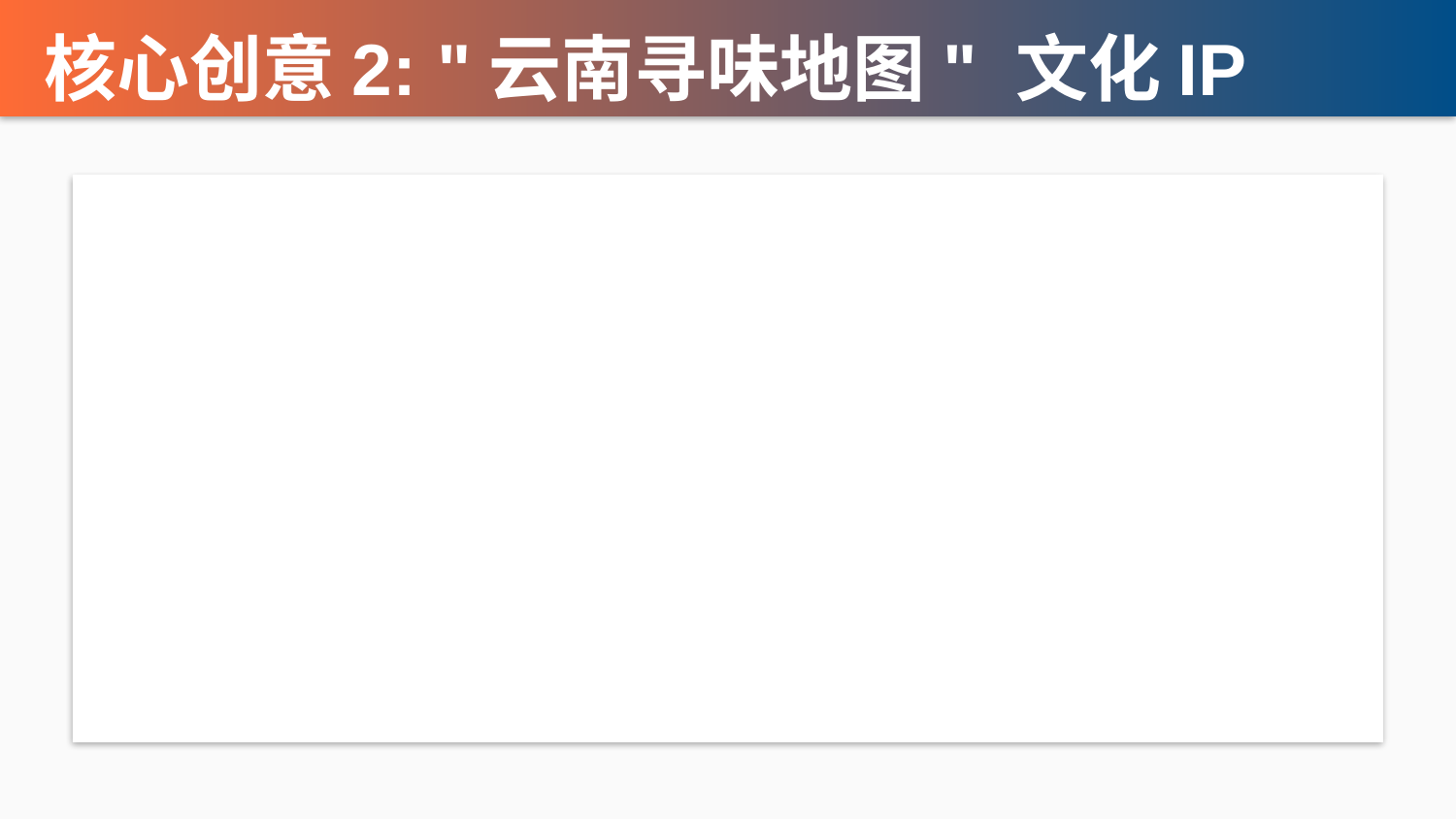

核心创意2: "云南寻味地图" 文化IP

🗺️ IP概念: 打造云南26个民族风味寻味地图
📖 故事线: 每月主推一个民族特色米线 (彝族/傣族/白族...)
🎁 会员权益: 集齐12个民族印章,兑换'云南寻味大使'称号
🎬 内容营销: 拍摄非遗传承人纪录片,KOL探店寻味
🏆 UGC激励: 用户分享'我的云南记忆'故事,月度评选奖励